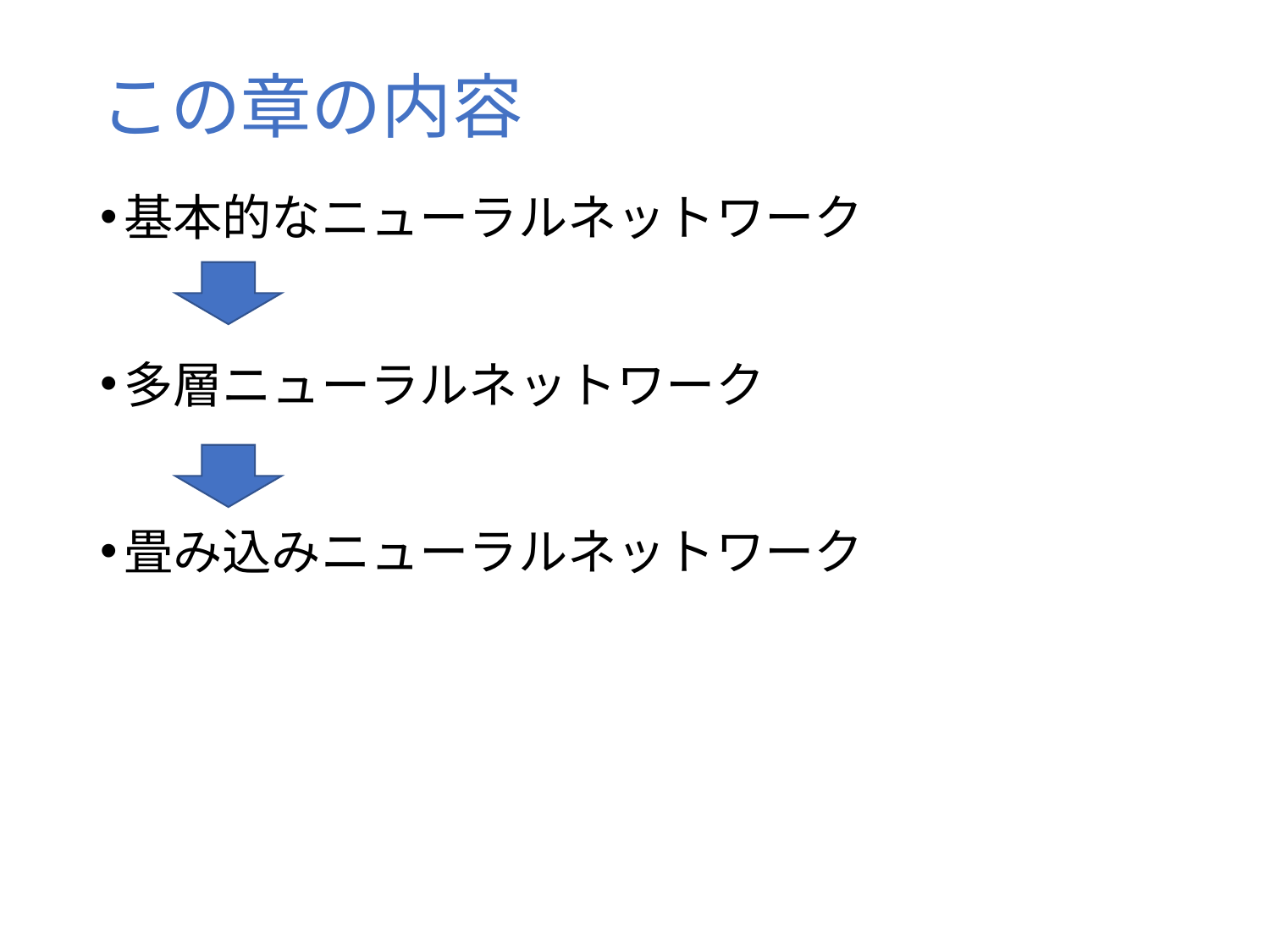

# この章の内容
基本的なニューラルネットワーク

多層ニューラルネットワーク

畳み込みニューラルネットワーク